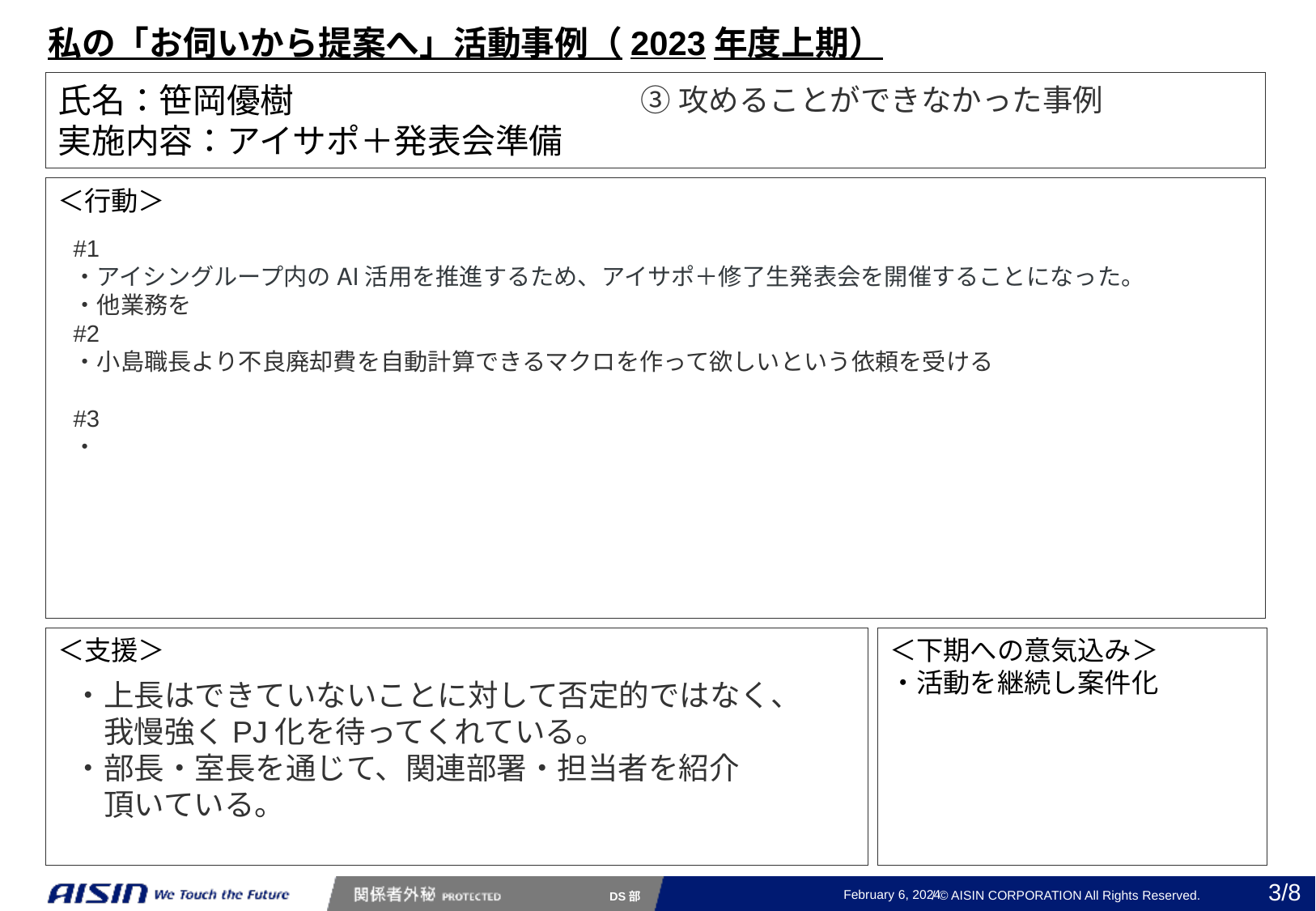

私の「お伺いから提案へ」活動事例（2023年度上期）
氏名：笹岡優樹
実施内容：アイサポ＋発表会準備
③攻めることができなかった事例
＜行動＞
#1
・アイシングループ内のAI活用を推進するため、アイサポ＋修了生発表会を開催することになった。
・他業務を
#2
・小島職長より不良廃却費を自動計算できるマクロを作って欲しいという依頼を受ける

#3
・
＜下期への意気込み＞
・活動を継続し案件化

＜支援＞
・上長はできていないことに対して否定的ではなく、
　我慢強くPJ化を待ってくれている。
・部長・室長を通じて、関連部署・担当者を紹介
　頂いている。
February 6, 2024